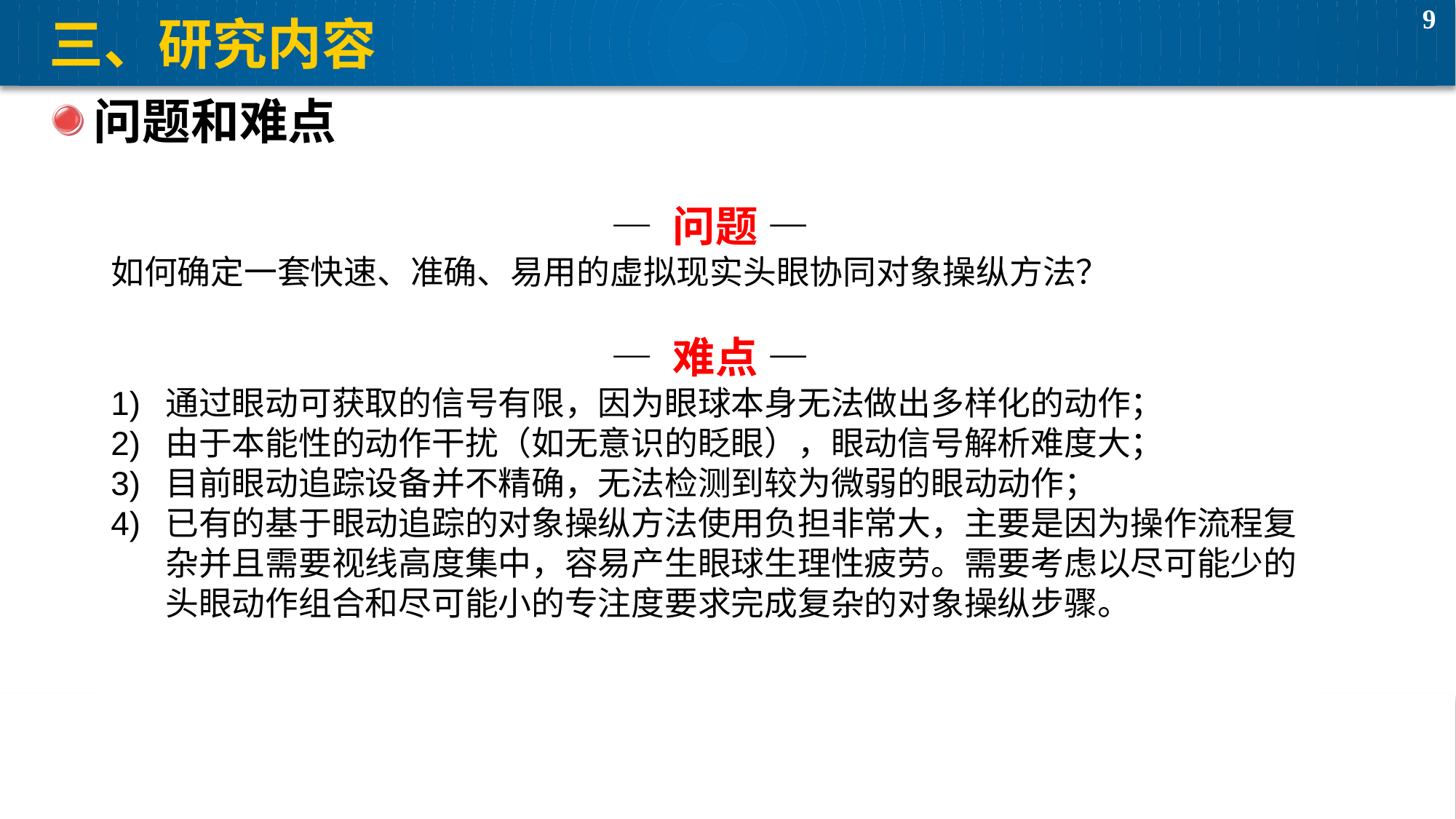

# 三、研究内容
问题和难点
— 问题 —
如何确定一套快速、准确、易用的虚拟现实头眼协同对象操纵方法？

— 难点 —
通过眼动可获取的信号有限，因为眼球本身无法做出多样化的动作；
由于本能性的动作干扰（如无意识的眨眼），眼动信号解析难度大；
目前眼动追踪设备并不精确，无法检测到较为微弱的眼动动作；
已有的基于眼动追踪的对象操纵方法使用负担非常大，主要是因为操作流程复杂并且需要视线高度集中，容易产生眼球生理性疲劳。需要考虑以尽可能少的头眼动作组合和尽可能小的专注度要求完成复杂的对象操纵步骤。